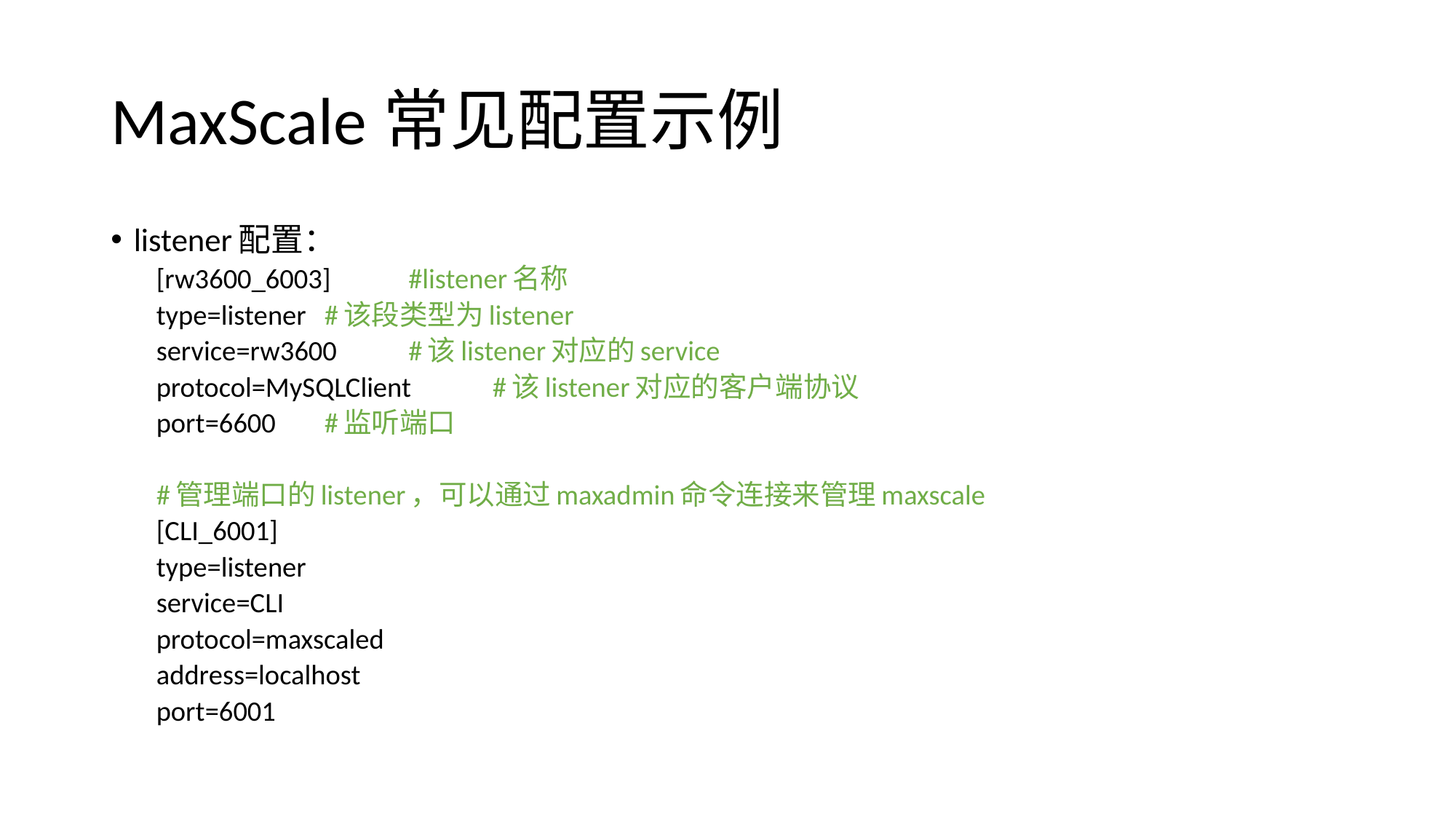

# MaxScale常见配置示例
listener配置：
[rw3600_6003]			#listener名称
type=listener			#该段类型为listener
service=rw3600			#该listener对应的service
protocol=MySQLClient		#该listener对应的客户端协议
port=6600				#监听端口

#管理端口的listener，可以通过maxadmin命令连接来管理maxscale
[CLI_6001]
type=listener
service=CLI
protocol=maxscaled
address=localhost
port=6001